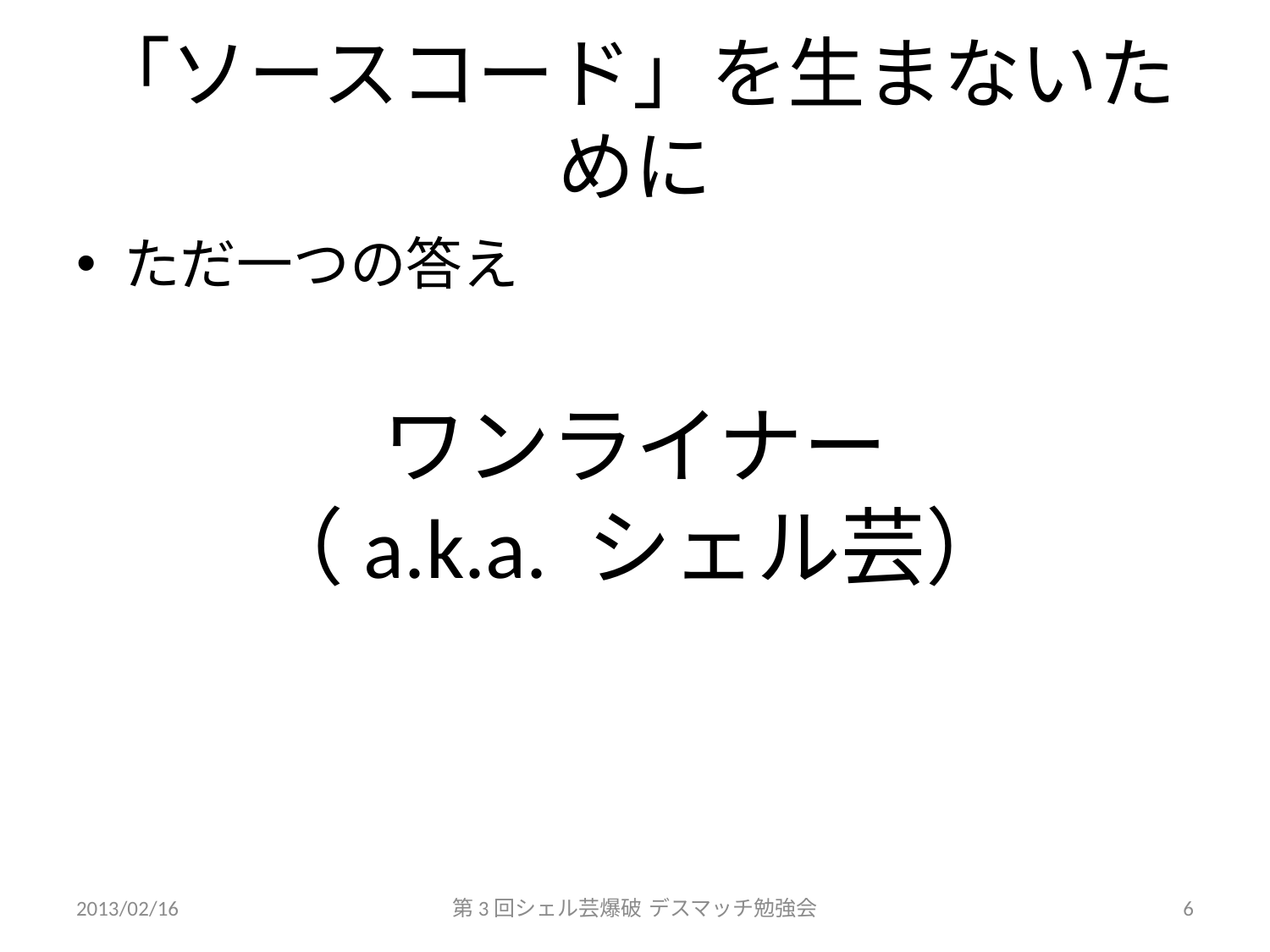

# 「ソースコード」を生まないために
ただ一つの答え

ワンライナー
（a.k.a. シェル芸）
2013/02/16
第3回シェル芸爆破 デスマッチ勉強会
6